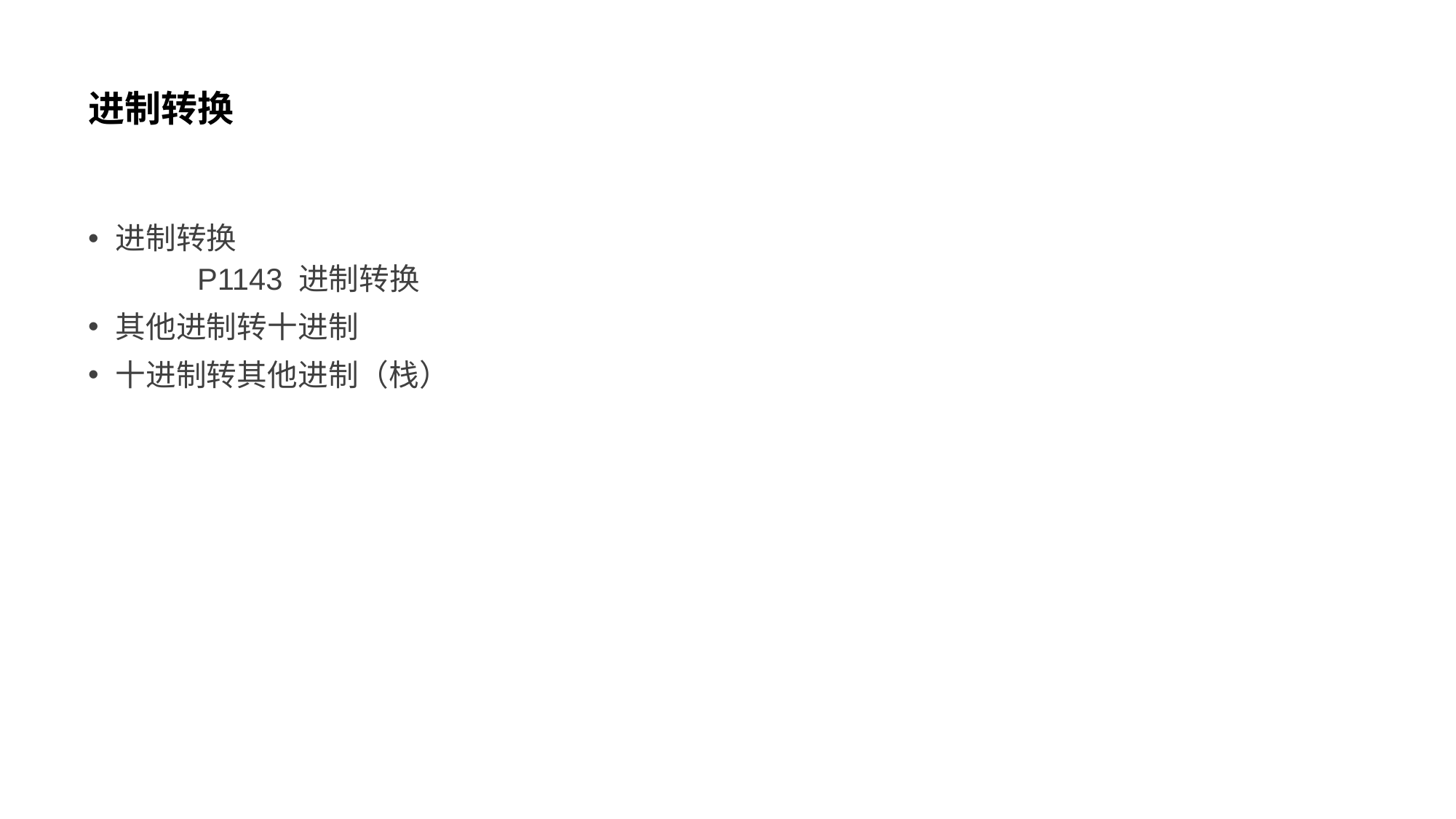

# 进制转换
进制转换
P1143 进制转换
其他进制转十进制
十进制转其他进制（栈）